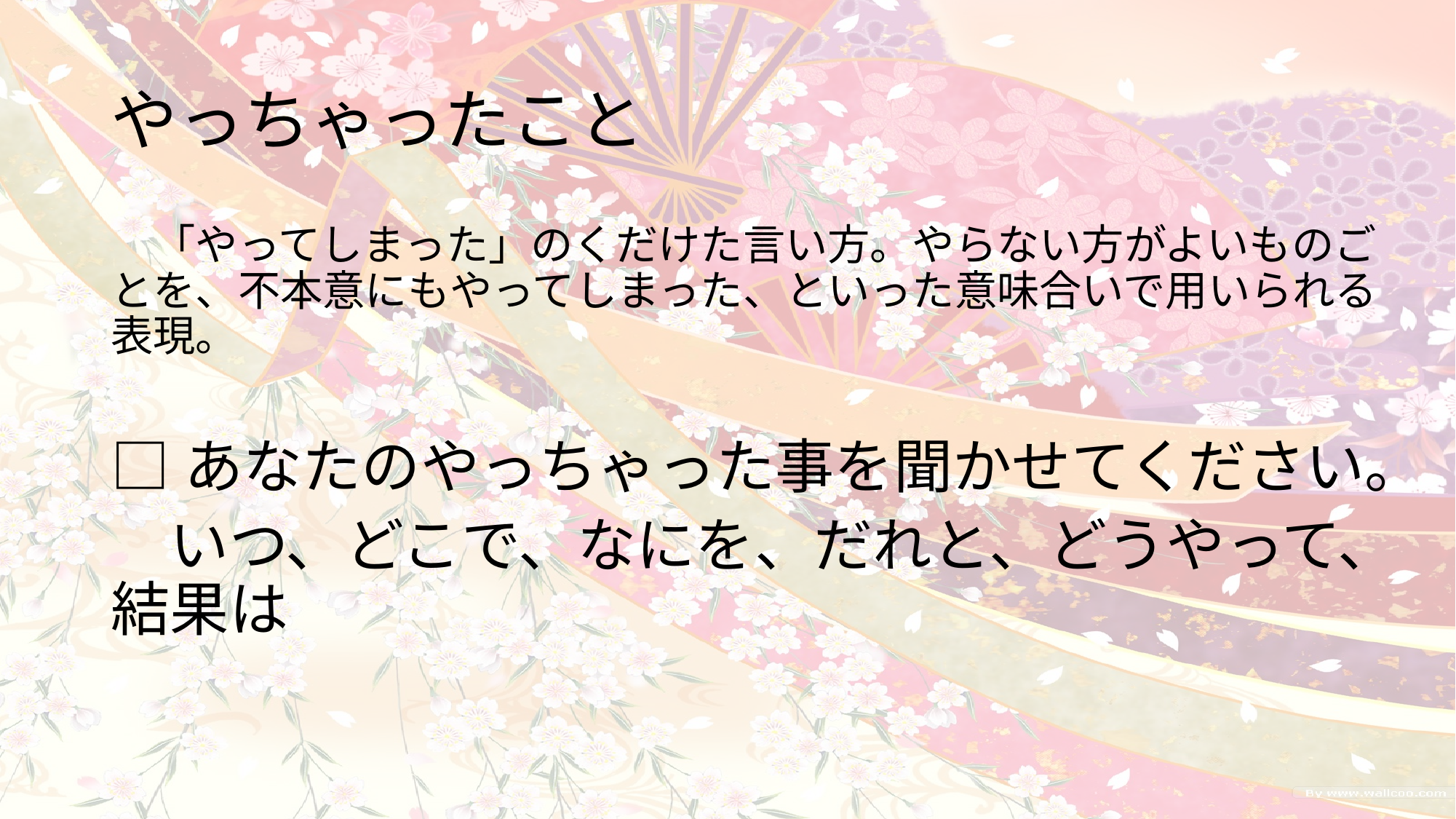

# やっちゃったこと
　「やってしまった」のくだけた言い方。やらない方がよいものごとを、不本意にもやってしまった、といった意味合いで用いられる表現。

□あなたのやっちゃった事を聞かせてください。
　いつ、どこで、なにを、だれと、どうやって、結果は